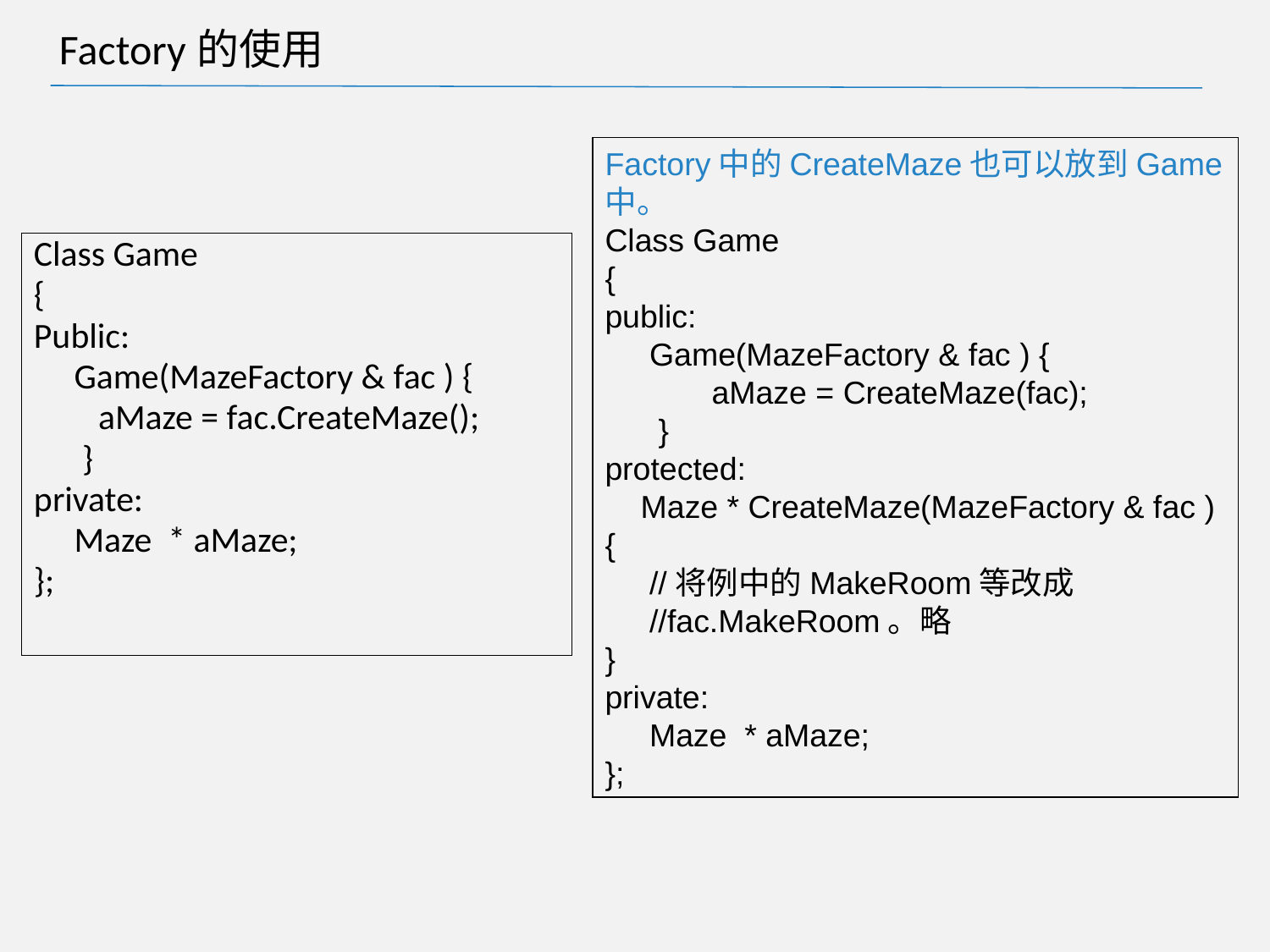

Factory的使用
Factory中的CreateMaze也可以放到Game中。
Class Game
{
public:
     Game(MazeFactory & fac ) {
            aMaze = CreateMaze(fac);
      }
protected:
    Maze * CreateMaze(MazeFactory & fac ) {
     //将例中的MakeRoom等改成
     //fac.MakeRoom。略
}
private:
     Maze  * aMaze;
};
Class Game
{
Public:
     Game(MazeFactory & fac ) {
        aMaze = fac.CreateMaze();
      }
private:
     Maze  * aMaze;
};